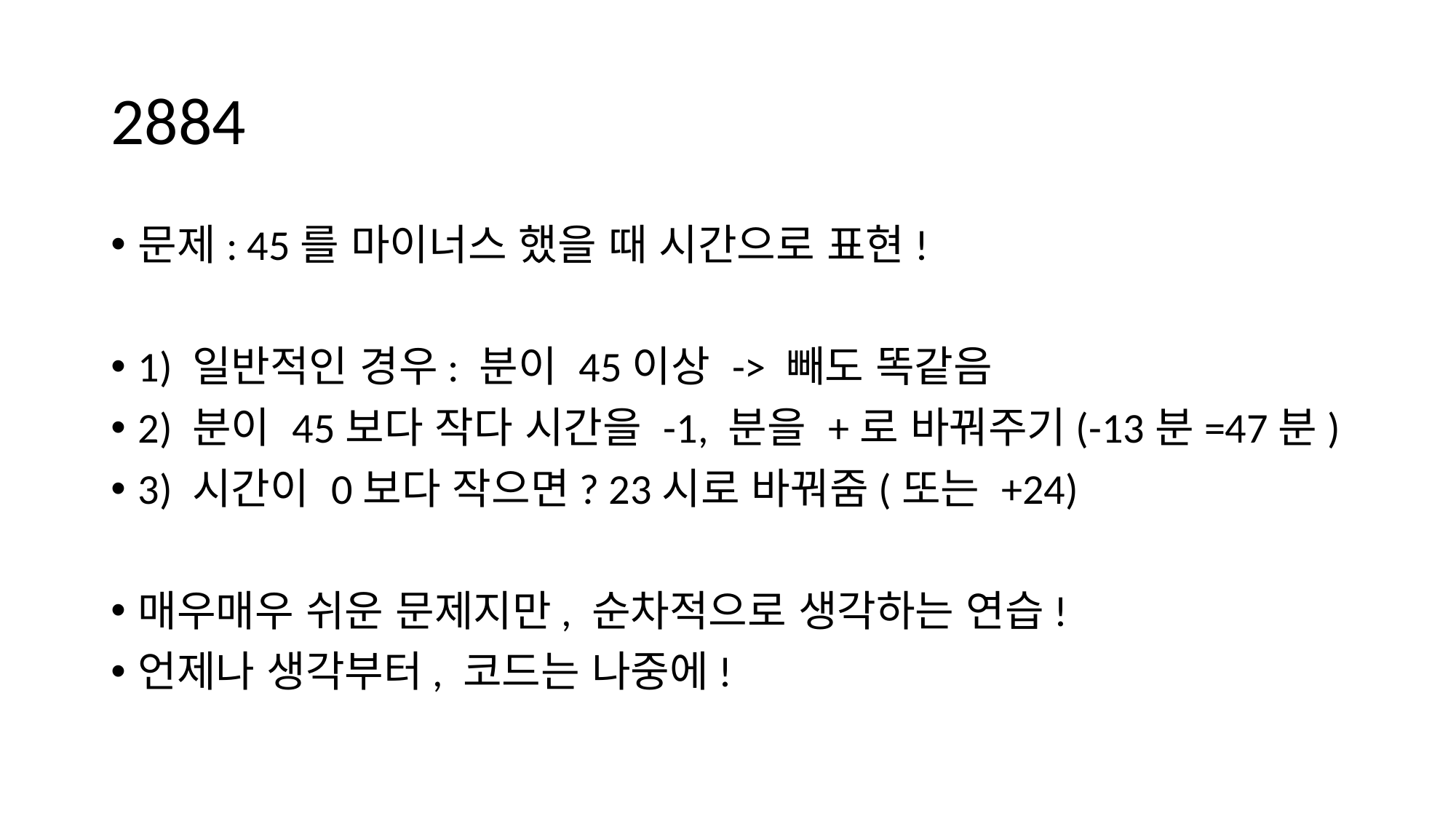

# 2884
문제: 45를 마이너스 했을 때 시간으로 표현!

1) 일반적인 경우: 분이 45이상 -> 빼도 똑같음
2) 분이 45보다 작다 시간을 -1, 분을 +로 바꿔주기(-13분=47분)
3) 시간이 0보다 작으면? 23시로 바꿔줌(또는 +24)

매우매우 쉬운 문제지만, 순차적으로 생각하는 연습!
언제나 생각부터, 코드는 나중에!